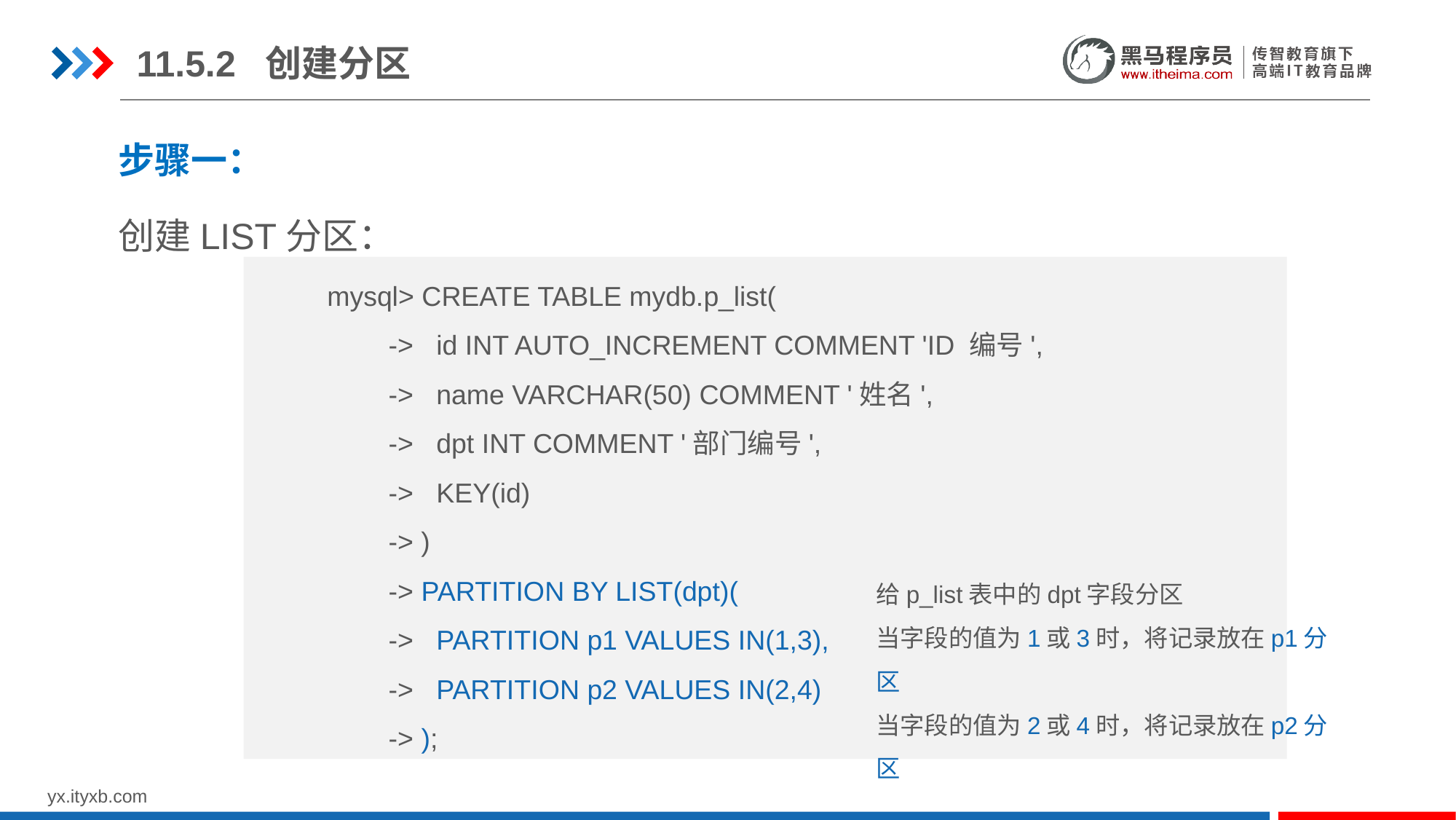

11.5.2  创建分区
步骤一：
创建LIST分区：
mysql> CREATE TABLE mydb.p_list(
        ->   id INT AUTO_INCREMENT COMMENT 'ID 编号',
        ->   name VARCHAR(50) COMMENT '姓名',
        ->   dpt INT COMMENT '部门编号',
        ->   KEY(id)
        -> )
        -> PARTITION BY LIST(dpt)(
        ->   PARTITION p1 VALUES IN(1,3),
        ->   PARTITION p2 VALUES IN(2,4)
        -> );
给p_list表中的dpt字段分区
当字段的值为1或3时，将记录放在p1分区
当字段的值为2或4时，将记录放在p2分区